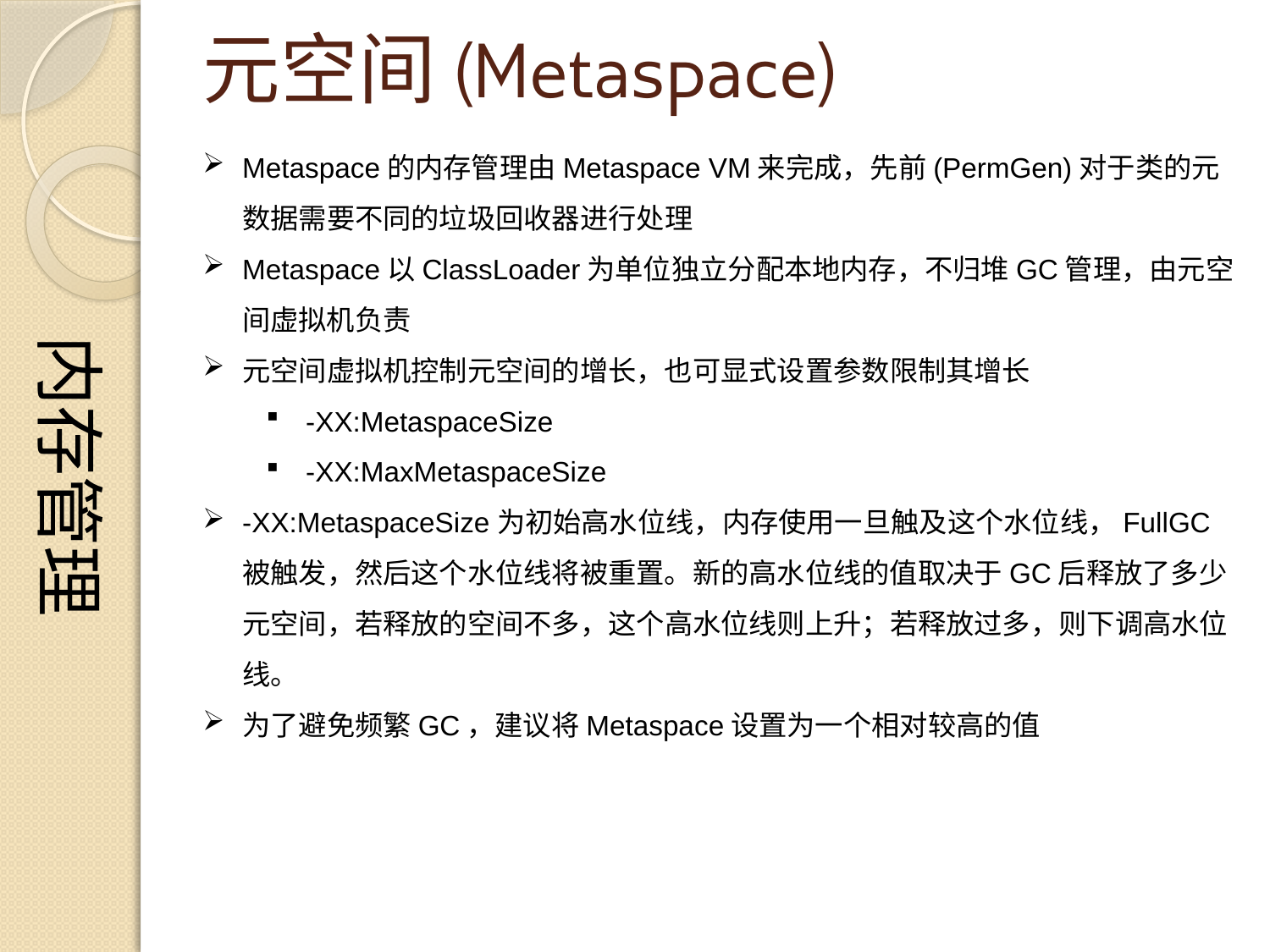

内存管理
# 元空间(Metaspace)
Metaspace的内存管理由Metaspace VM来完成，先前(PermGen)对于类的元数据需要不同的垃圾回收器进行处理
Metaspace以ClassLoader为单位独立分配本地内存，不归堆GC管理，由元空间虚拟机负责
元空间虚拟机控制元空间的增长，也可显式设置参数限制其增长
-XX:MetaspaceSize
-XX:MaxMetaspaceSize
-XX:MetaspaceSize为初始高水位线，内存使用一旦触及这个水位线，FullGC被触发，然后这个水位线将被重置。新的高水位线的值取决于GC后释放了多少元空间，若释放的空间不多，这个高水位线则上升；若释放过多，则下调高水位线。
为了避免频繁GC，建议将Metaspace设置为一个相对较高的值